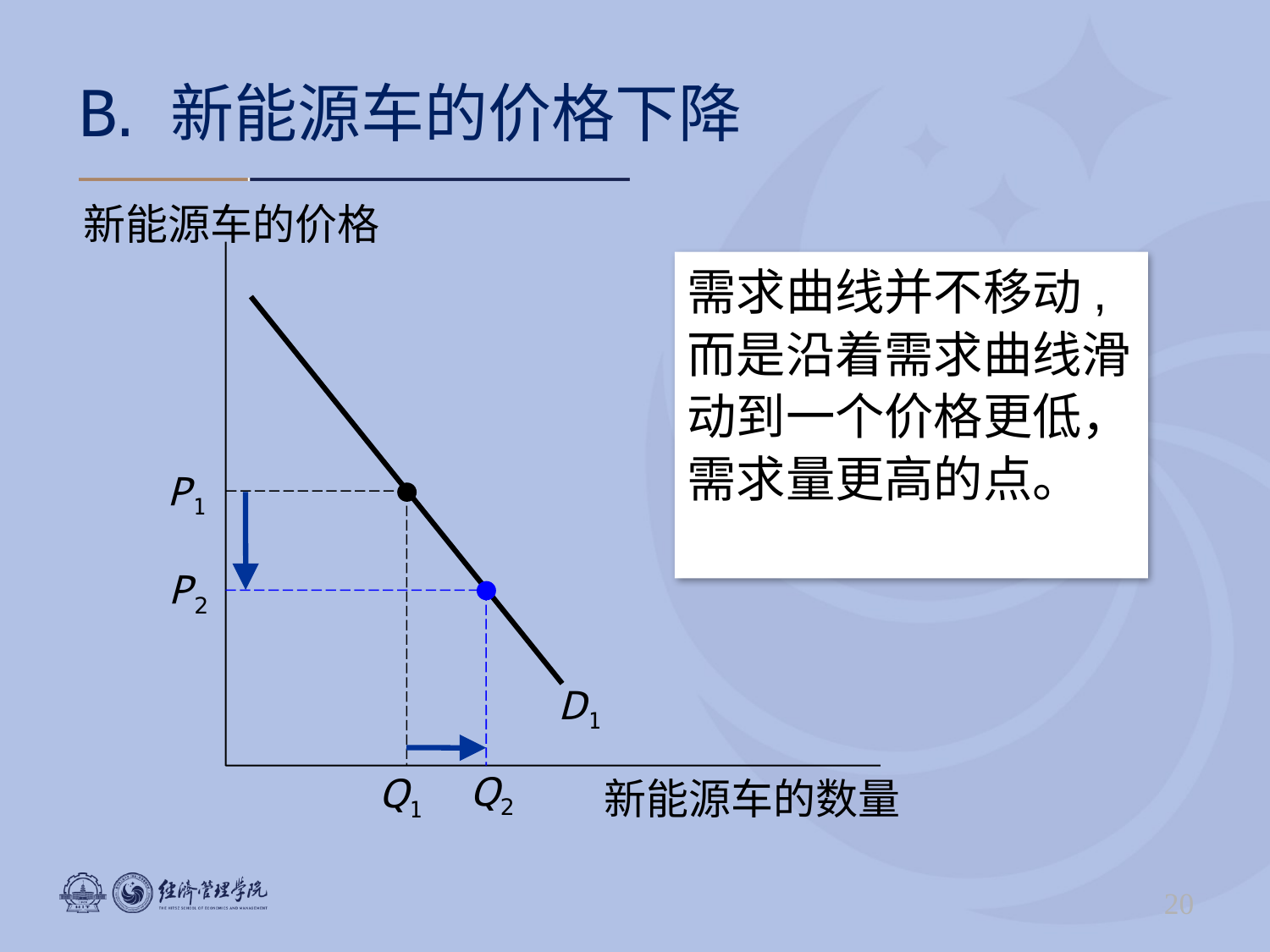

# B. 新能源车的价格下降
新能源车的价格

需求曲线并不移动,而是沿着需求曲线滑动到一个价格更低，需求量更高的点。

P1

P2

Q2

D1
Q1
新能源车的数量